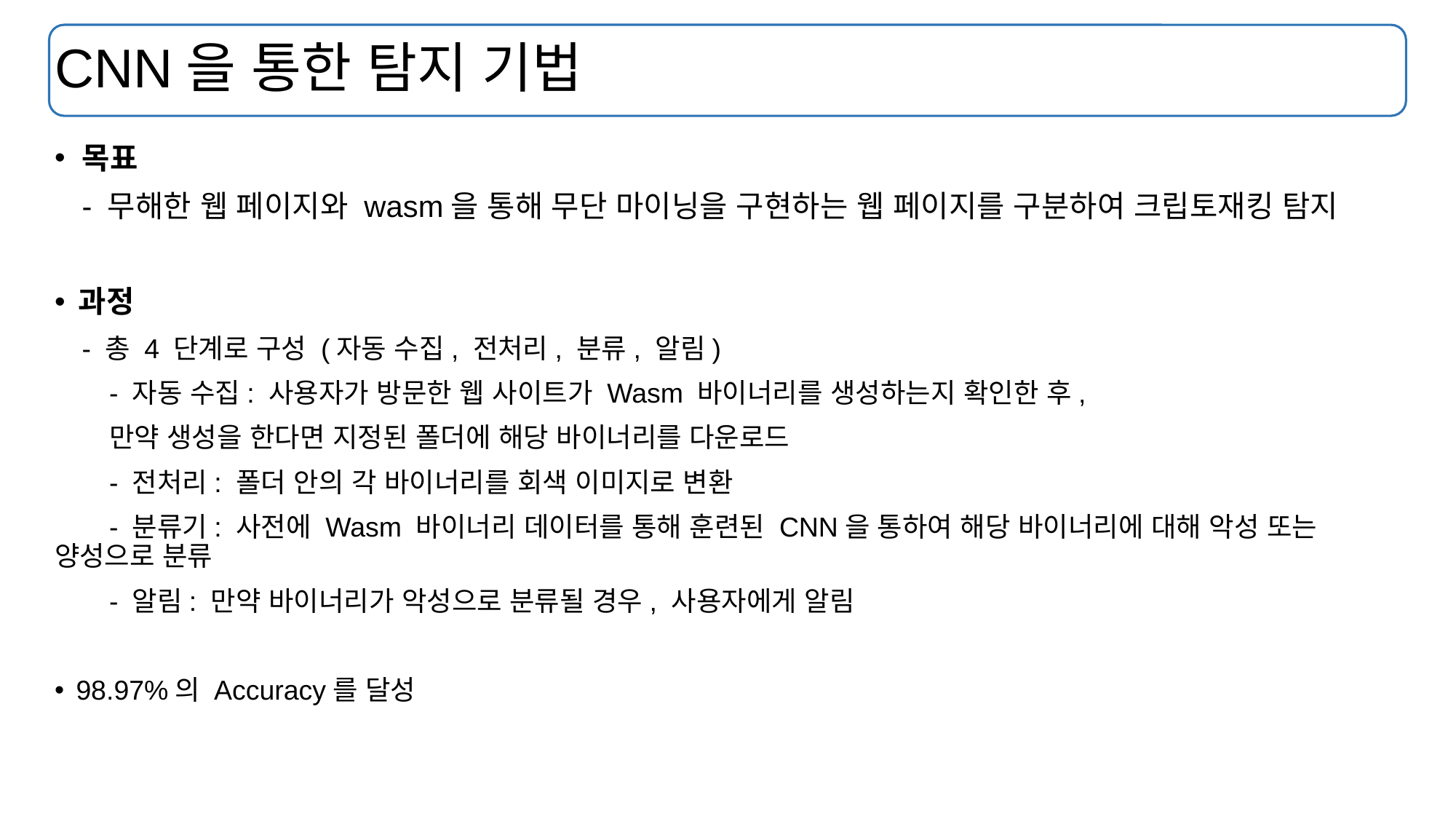

# CNN을 통한 탐지 기법
목표
- 무해한 웹 페이지와 wasm을 통해 무단 마이닝을 구현하는 웹 페이지를 구분하여 크립토재킹 탐지

과정
- 총 4 단계로 구성 (자동 수집, 전처리, 분류, 알림)
- 자동 수집: 사용자가 방문한 웹 사이트가 Wasm 바이너리를 생성하는지 확인한 후,
만약 생성을 한다면 지정된 폴더에 해당 바이너리를 다운로드
- 전처리: 폴더 안의 각 바이너리를 회색 이미지로 변환
- 분류기: 사전에 Wasm 바이너리 데이터를 통해 훈련된 CNN을 통하여 해당 바이너리에 대해 악성 또는 양성으로 분류
- 알림: 만약 바이너리가 악성으로 분류될 경우, 사용자에게 알림

98.97%의 Accuracy를 달성
8